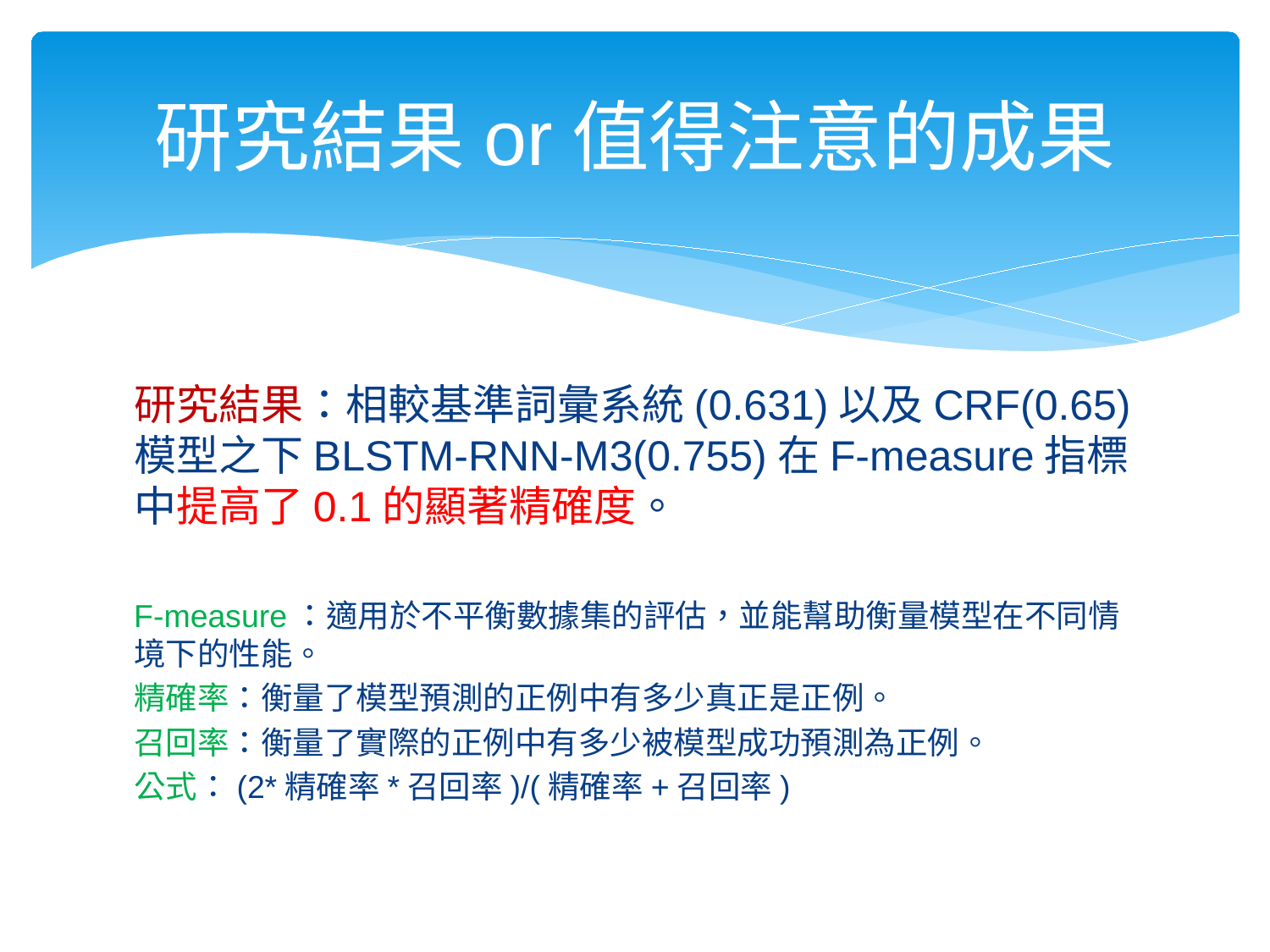

# 研究結果or值得注意的成果
研究結果：相較基準詞彙系統(0.631)以及CRF(0.65)模型之下BLSTM-RNN-M3(0.755)在F-measure指標中提高了0.1的顯著精確度。

F-measure：適用於不平衡數據集的評估，並能幫助衡量模型在不同情境下的性能。
精確率：衡量了模型預測的正例中有多少真正是正例。
召回率：衡量了實際的正例中有多少被模型成功預測為正例。
公式：(2*精確率*召回率)/(精確率+召回率)